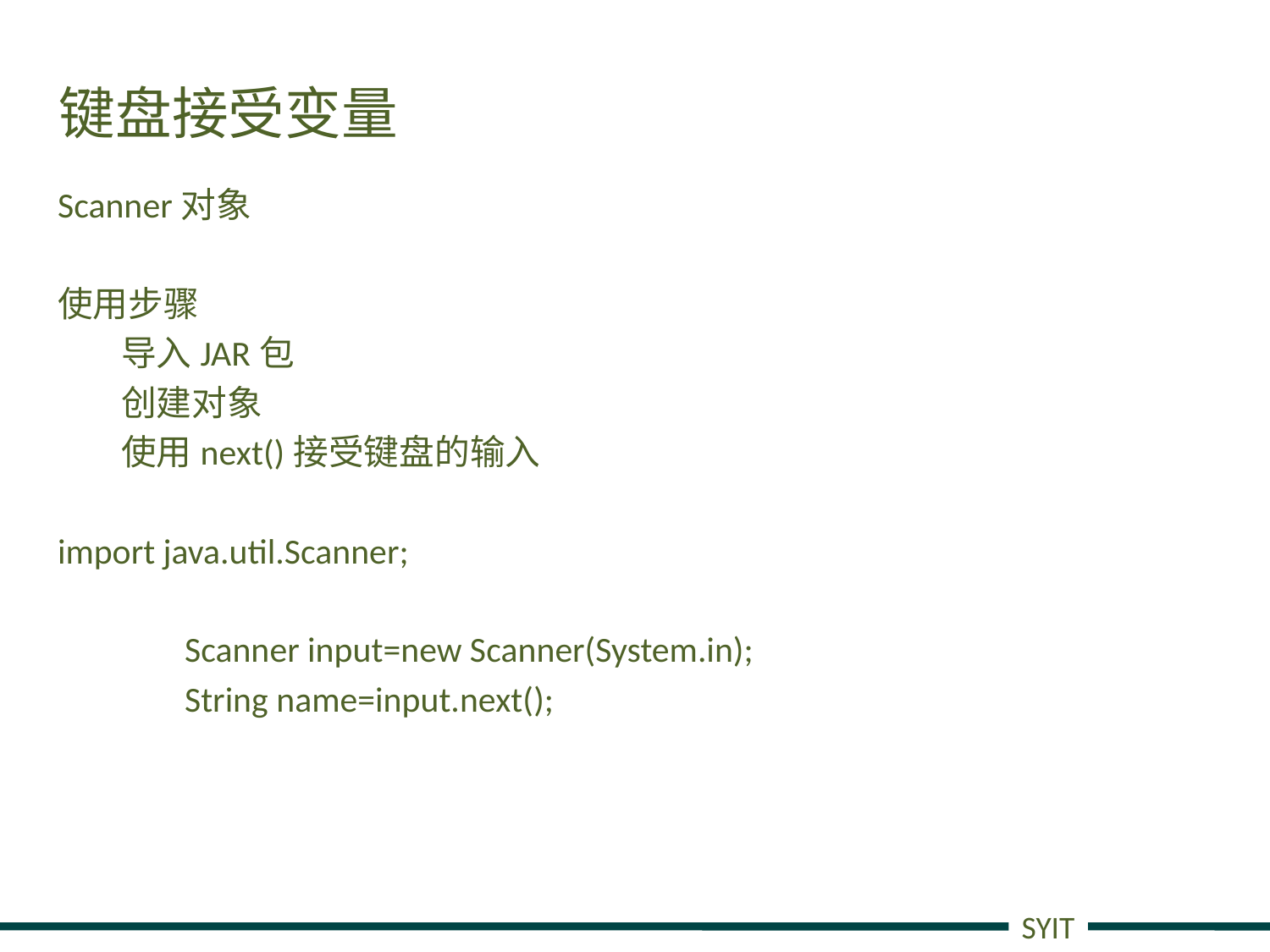

# 键盘接受变量
Scanner对象

使用步骤
导入JAR包
创建对象
使用next()接受键盘的输入

import java.util.Scanner;

	Scanner input=new Scanner(System.in);
	String name=input.next();

SYIT